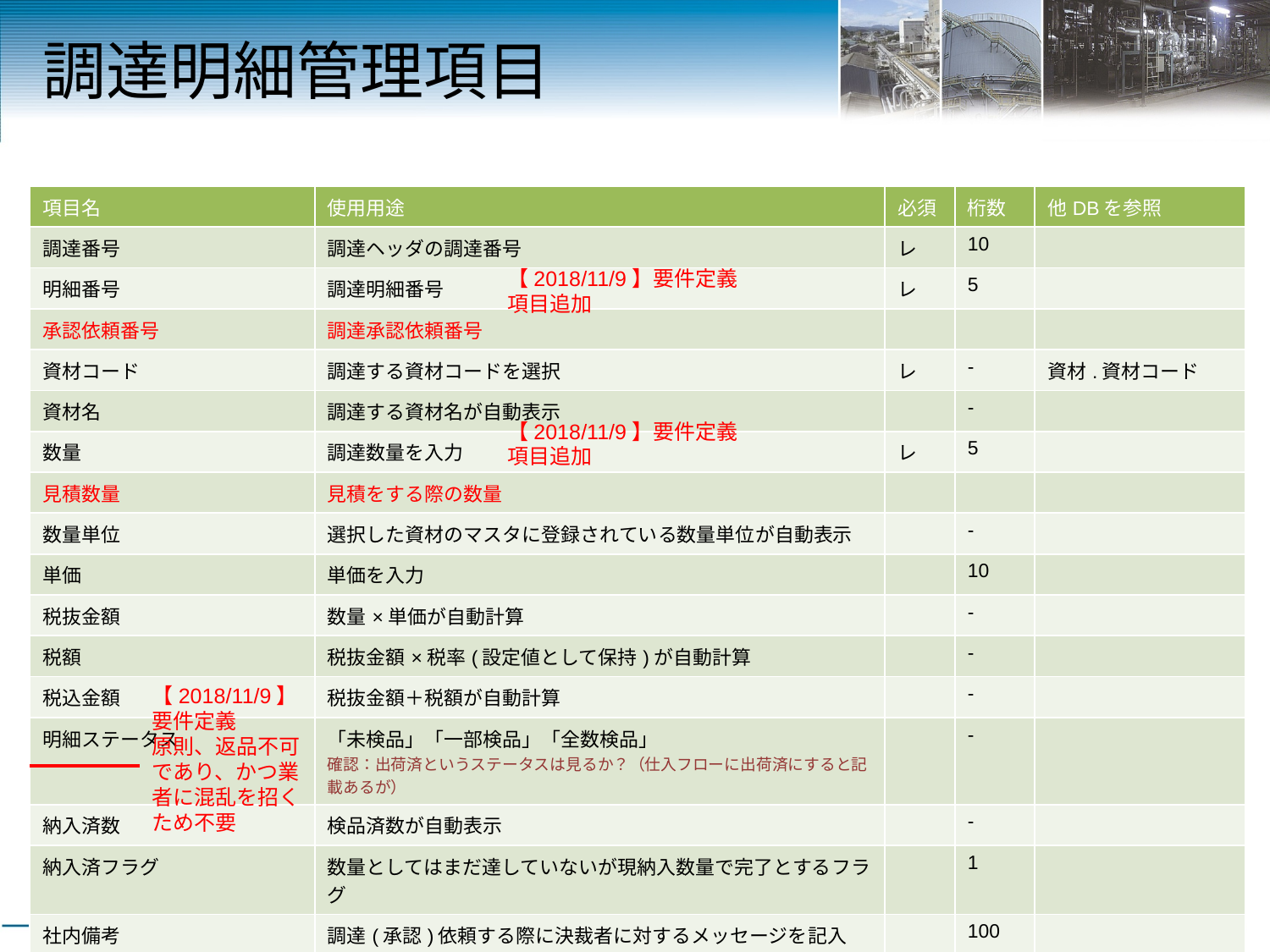

# 調達明細管理項目
| 項目名 | 使用用途 | 必須 | 桁数 | 他DBを参照 |
| --- | --- | --- | --- | --- |
| 調達番号 | 調達ヘッダの調達番号 | レ | 10 |  |
| 明細番号 | 調達明細番号 | レ | 5 |  |
| 承認依頼番号 | 調達承認依頼番号 |  |  |  |
| 資材コード | 調達する資材コードを選択 | レ | - | 資材.資材コード |
| 資材名 | 調達する資材名が自動表示 |  | - |  |
| 数量 | 調達数量を入力 | レ | 5 |  |
| 見積数量 | 見積をする際の数量 |  |  |  |
| 数量単位 | 選択した資材のマスタに登録されている数量単位が自動表示 |  | - |  |
| 単価 | 単価を入力 |  | 10 |  |
| 税抜金額 | 数量×単価が自動計算 |  | - |  |
| 税額 | 税抜金額×税率(設定値として保持)が自動計算 |  | - |  |
| 税込金額 | 税抜金額＋税額が自動計算 |  | - |  |
| 明細ステータス | 「未検品」「一部検品」「全数検品」 確認：出荷済というステータスは見るか？（仕入フローに出荷済にすると記載あるが） |  | - |  |
| 納入済数 | 検品済数が自動表示 |  | - |  |
| 納入済フラグ | 数量としてはまだ達していないが現納入数量で完了とするフラグ |  | 1 |  |
| 社内備考 | 調達(承認)依頼する際に決裁者に対するメッセージを記入 |  | 100 |  |
| 備考 | 仕入先に対する取引上の備考として利用 |  | 100 |  |
【2018/11/9】要件定義
項目追加
【2018/11/9】要件定義
項目追加
【2018/11/9】要件定義
原則、返品不可であり、かつ業者に混乱を招くため不要